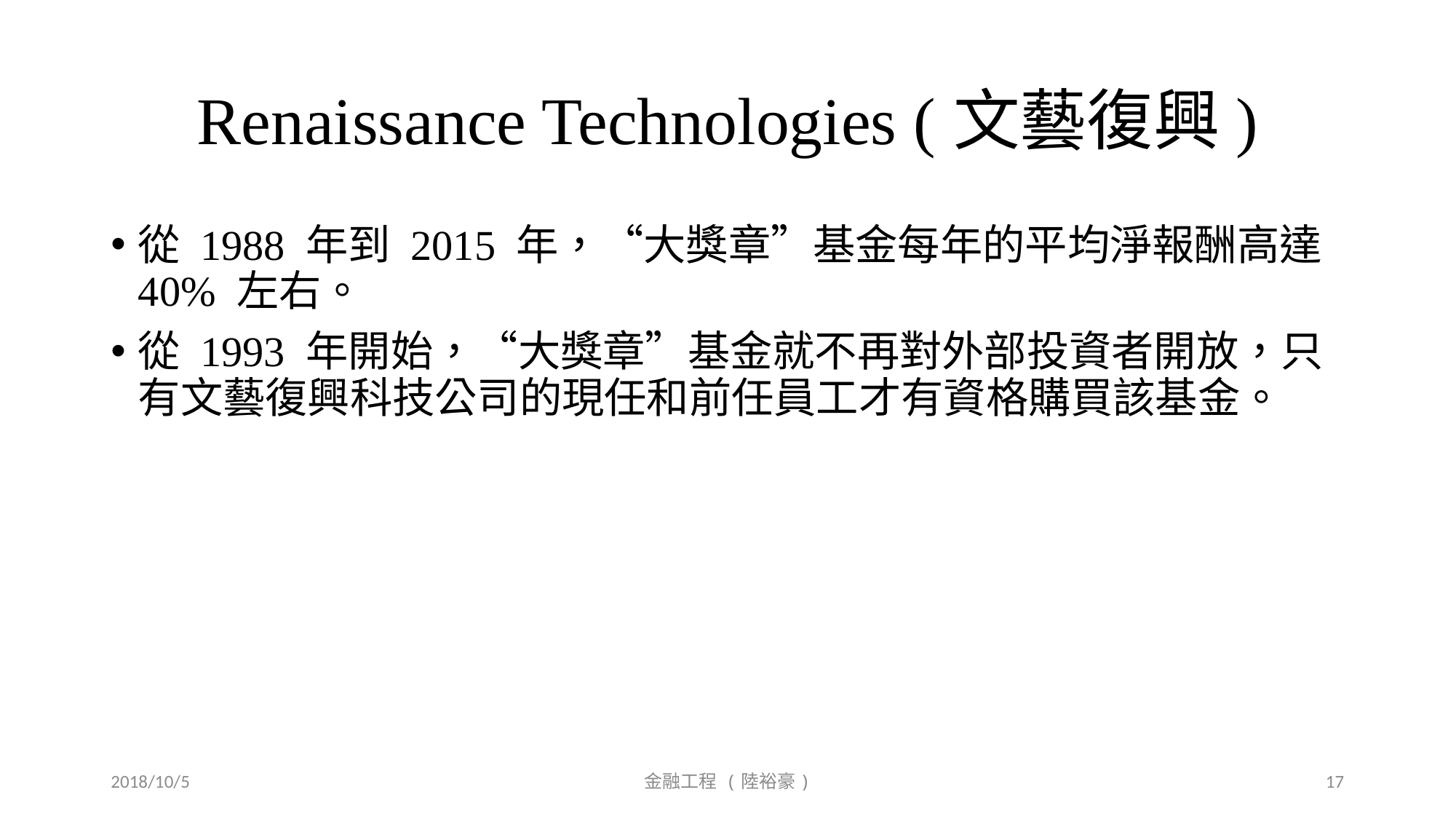

# Renaissance Technologies (文藝復興)
從 1988 年到 2015 年，“大獎章”基金每年的平均淨報酬高達 40% 左右。
從 1993 年開始，“大獎章”基金就不再對外部投資者開放，只有文藝復興科技公司的現任和前任員工才有資格購買該基金。
2018/10/5
金融工程 (陸裕豪)
17